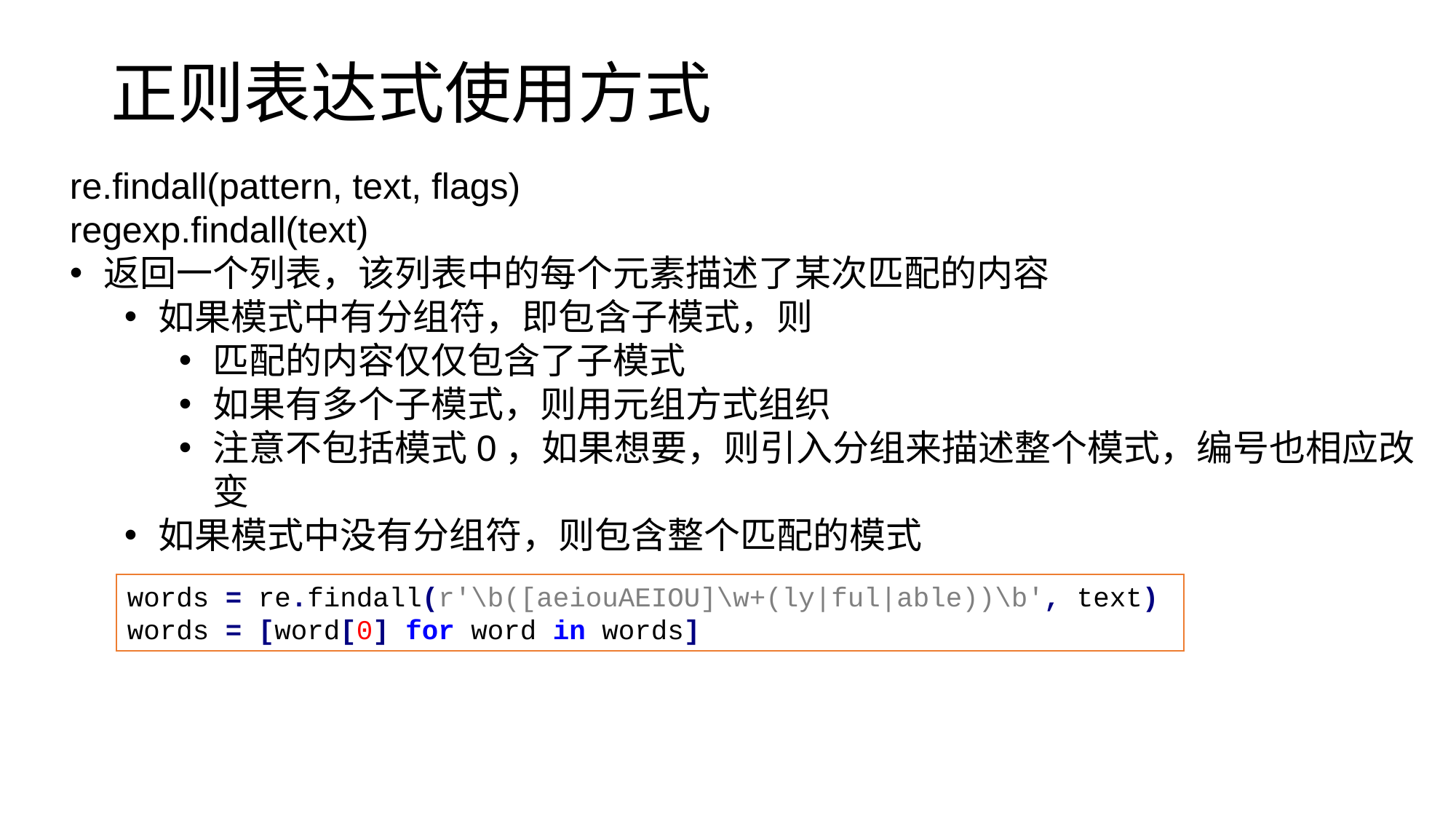

# 正则表达式使用方式
re.findall(pattern, text, flags)
regexp.findall(text)
返回一个列表，该列表中的每个元素描述了某次匹配的内容
如果模式中有分组符，即包含子模式，则
匹配的内容仅仅包含了子模式
如果有多个子模式，则用元组方式组织
注意不包括模式0，如果想要，则引入分组来描述整个模式，编号也相应改变
如果模式中没有分组符，则包含整个匹配的模式

words = re.findall(r'\b([aeiouAEIOU]\w+(ly|ful|able))\b', text)
words = [word[0] for word in words]